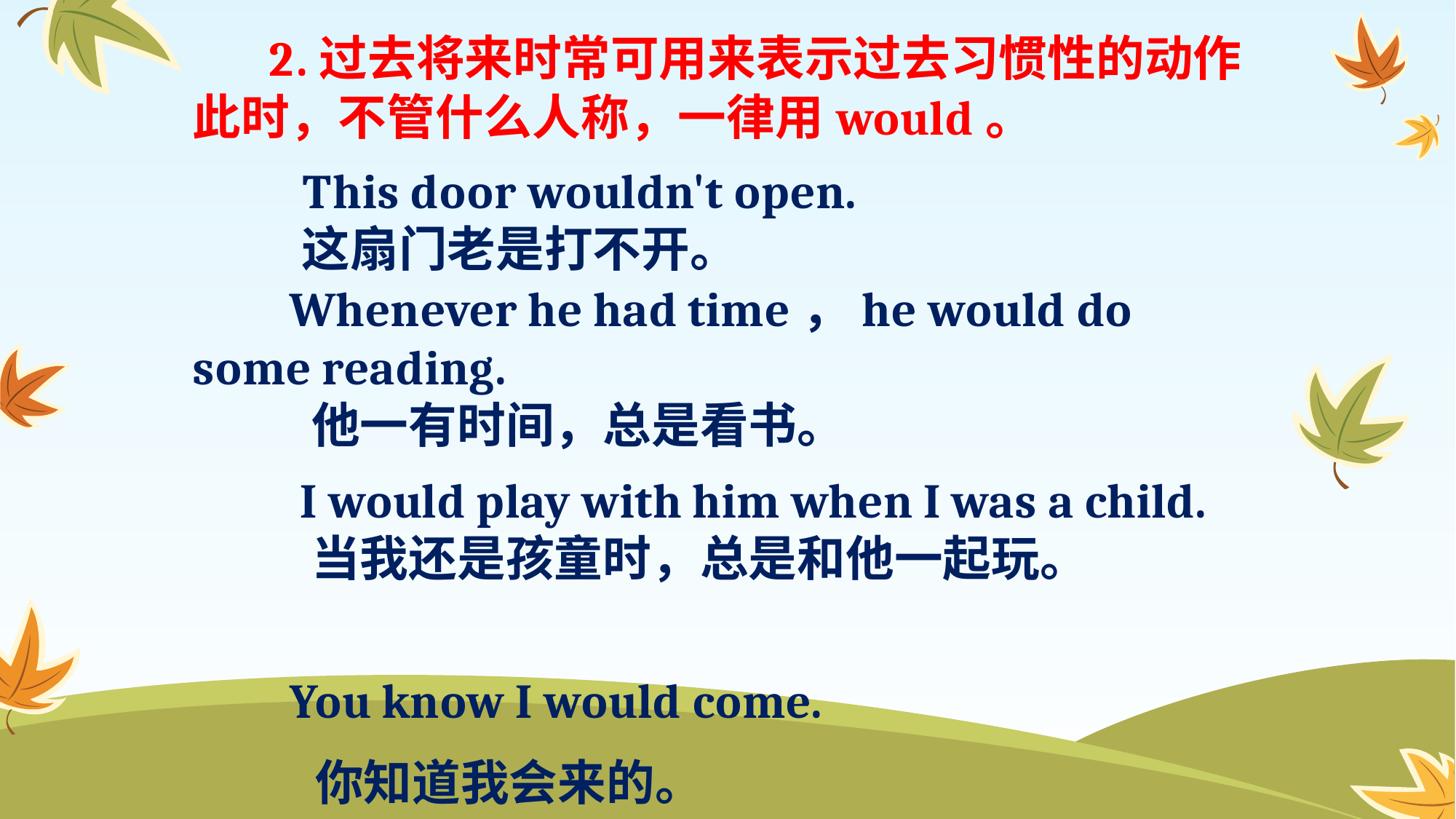

2.过去将来时常可用来表示过去习惯性的动作此时，不管什么人称，一律用would。
This door wouldn't open.
这扇门老是打不开。
         Whenever he had time，he would do
some reading.
　　  他一有时间，总是看书。
          I would play with him when I was a child.
　　  当我还是孩童时，总是和他一起玩。
         You know I would come.
          你知道我会来的。